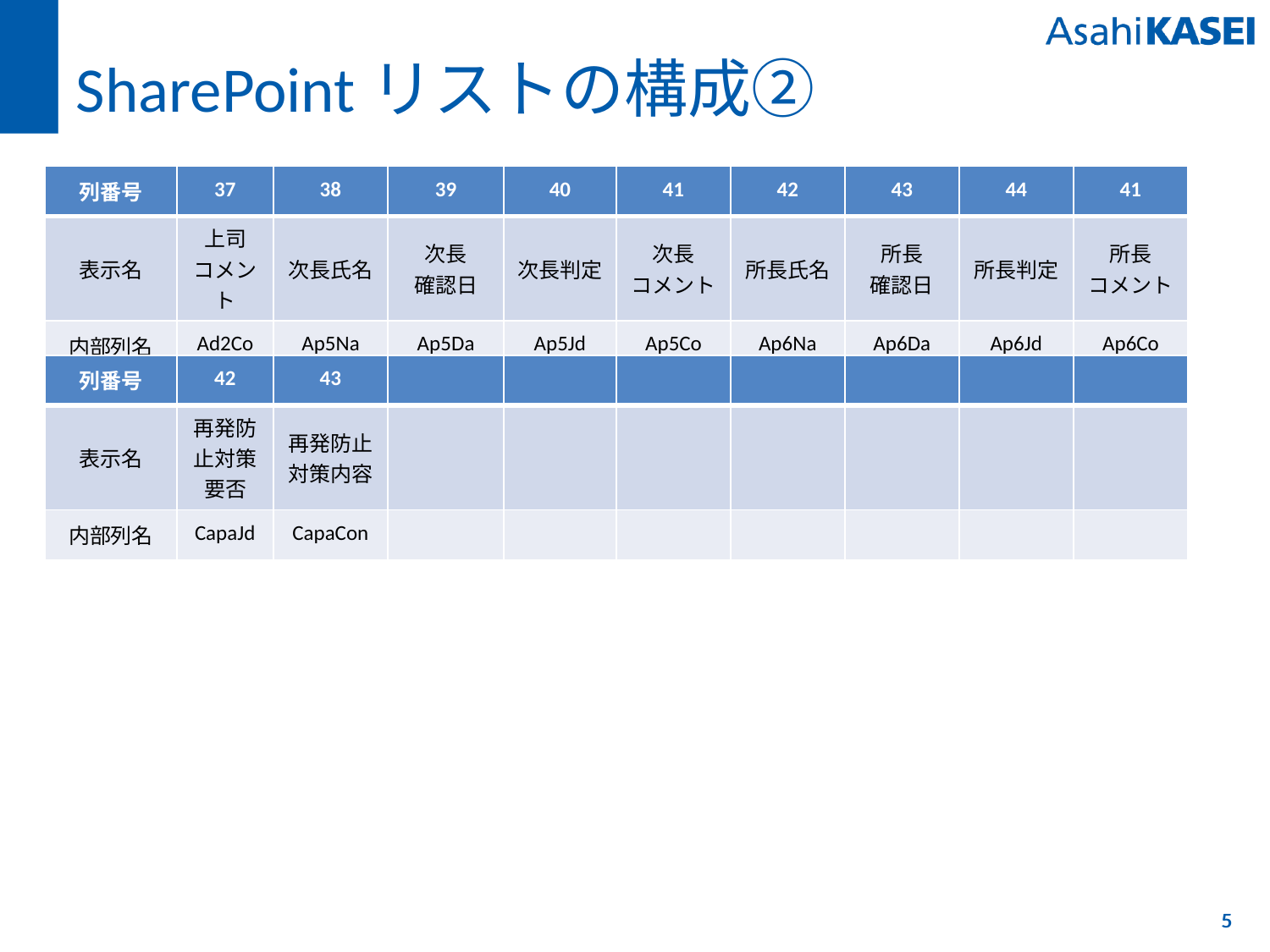

# SharePointリストの構成②
| 列番号 | 37 | 38 | 39 | 40 | 41 | 42 | 43 | 44 | 41 |
| --- | --- | --- | --- | --- | --- | --- | --- | --- | --- |
| 表示名 | 上司 コメント | 次長氏名 | 次長 確認日 | 次長判定 | 次長 コメント | 所長氏名 | 所長 確認日 | 所長判定 | 所長 コメント |
| 内部列名 | Ad2Co | Ap5Na | Ap5Da | Ap5Jd | Ap5Co | Ap6Na | Ap6Da | Ap6Jd | Ap6Co |
| 列番号 | 42 | 43 |  |  |  |  |  |  |  |
| --- | --- | --- | --- | --- | --- | --- | --- | --- | --- |
| 表示名 | 再発防止対策要否 | 再発防止対策内容 |  |  |  |  |  |  |  |
| 内部列名 | CapaJd | CapaCon |  |  |  |  |  |  |  |